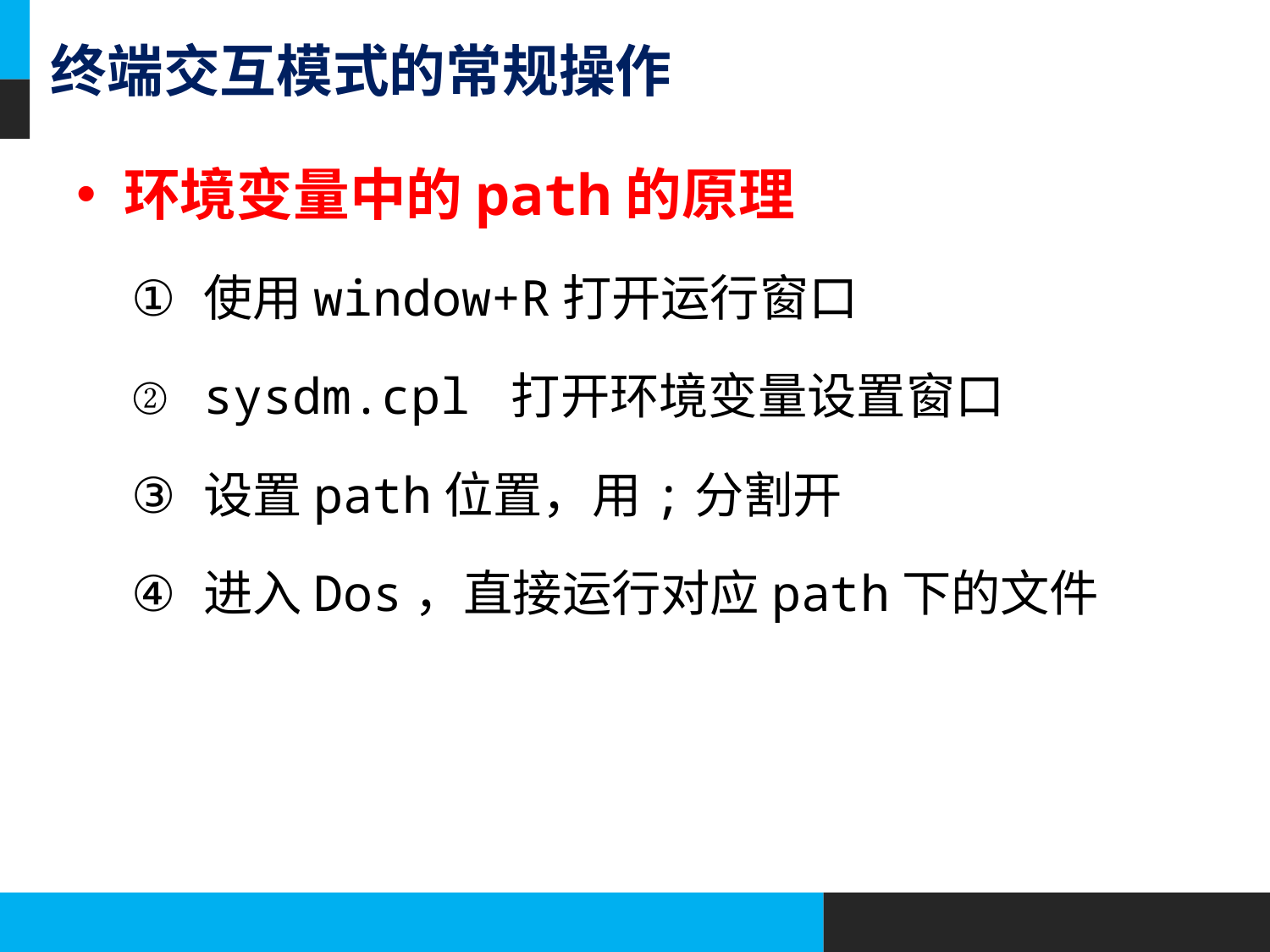

# 终端交互模式的常规操作
环境变量中的path的原理
使用window+R打开运行窗口
sysdm.cpl 打开环境变量设置窗口
设置path位置，用;分割开
进入Dos，直接运行对应path下的文件